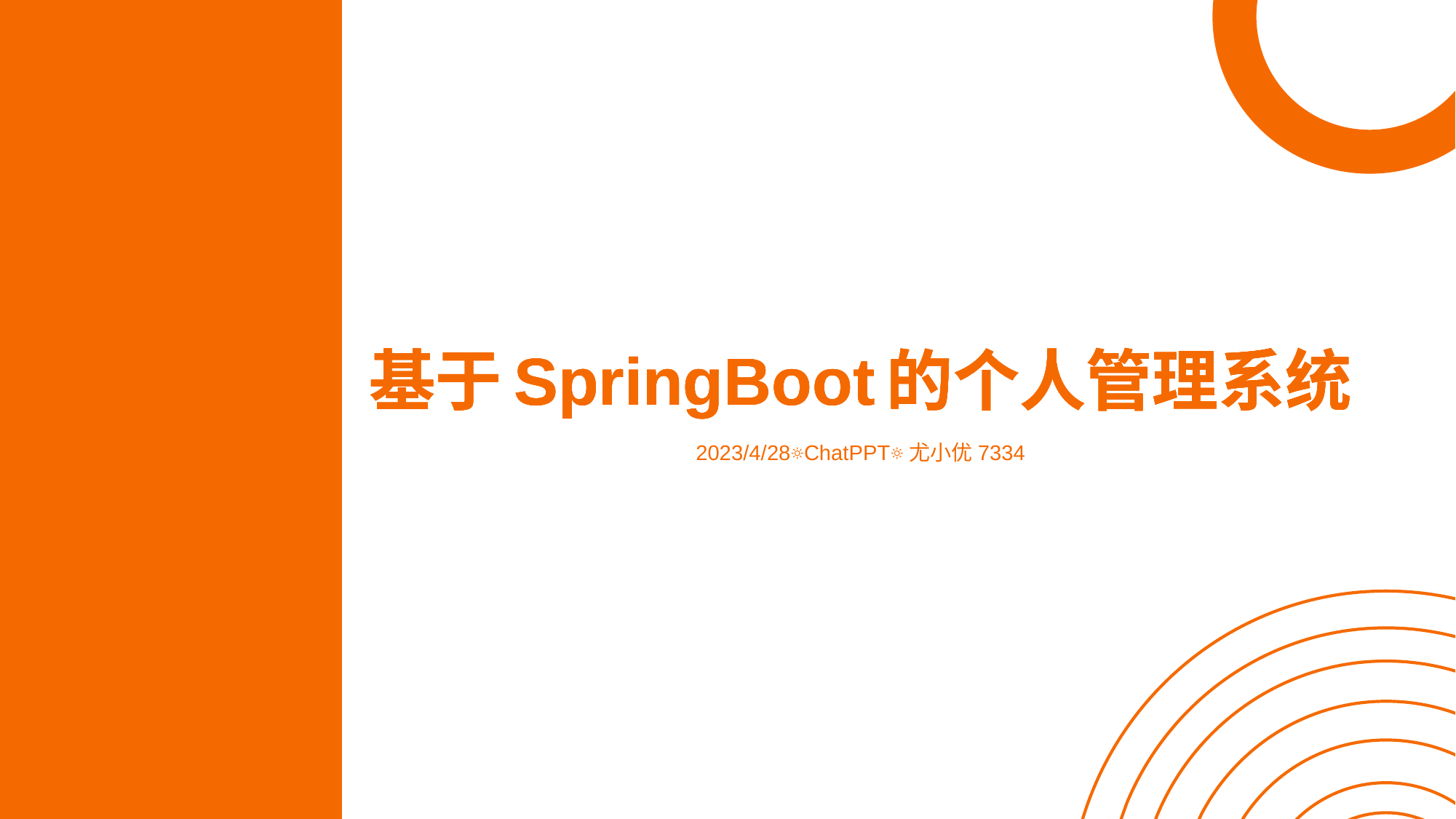

基于SpringBoot的个人管理系统
基于SpringBoot的个人管理系统
基于SpringBoot的个人管理系统
基于SpringBoot的个人管理系统
2023/4/28🔆ChatPPT🔆尤小优7334